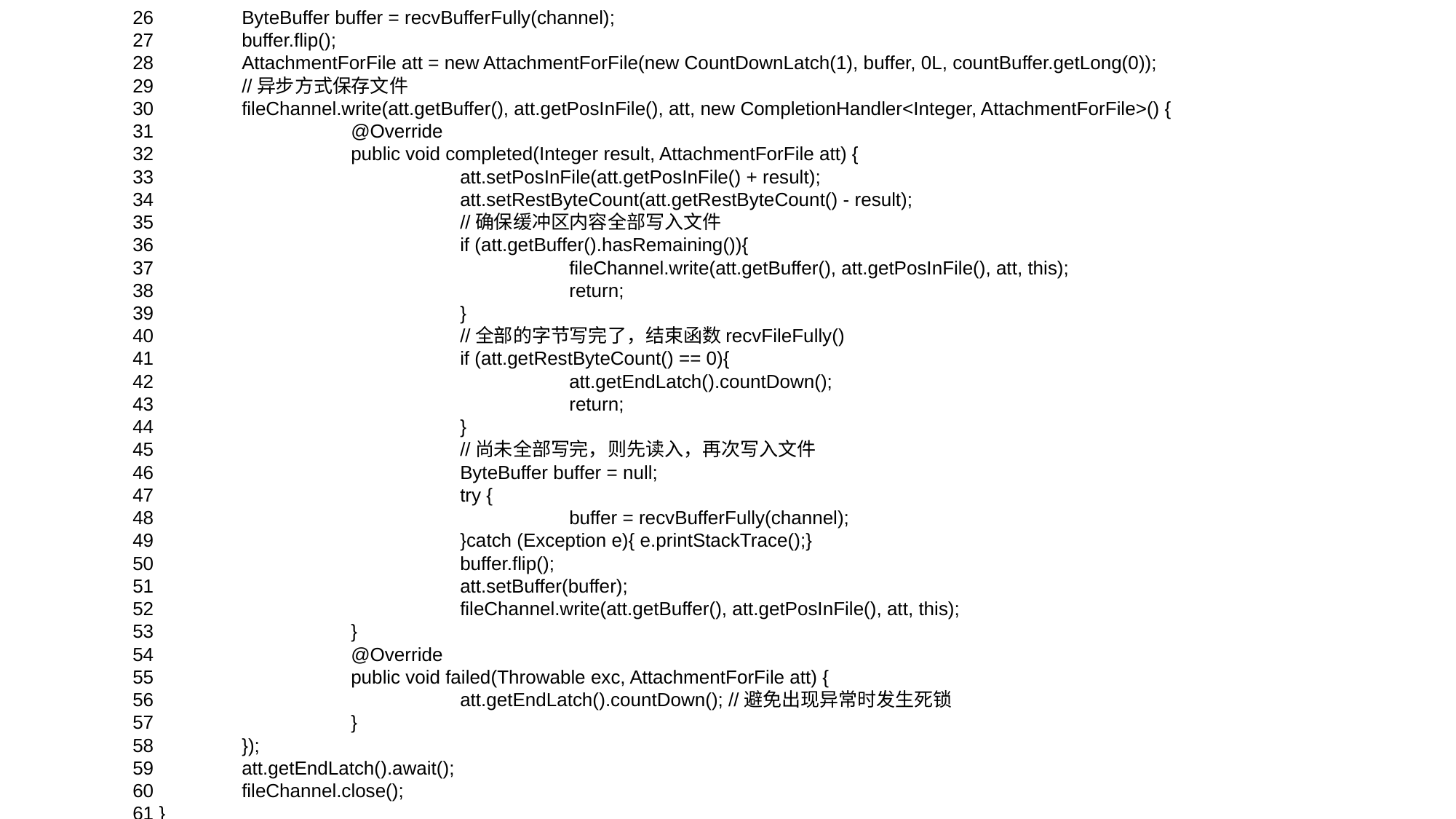

26 	ByteBuffer buffer = recvBufferFully(channel);
27 	buffer.flip();
28 	AttachmentForFile att = new AttachmentForFile(new CountDownLatch(1), buffer, 0L, countBuffer.getLong(0));
29 	//异步方式保存文件
30 	fileChannel.write(att.getBuffer(), att.getPosInFile(), att, new CompletionHandler<Integer, AttachmentForFile>() {
31 		@Override
32 		public void completed(Integer result, AttachmentForFile att) {
33 			att.setPosInFile(att.getPosInFile() + result);
34 			att.setRestByteCount(att.getRestByteCount() - result);
35 			//确保缓冲区内容全部写入文件
36 			if (att.getBuffer().hasRemaining()){
37 				fileChannel.write(att.getBuffer(), att.getPosInFile(), att, this);
38 				return;
39 			}
40 			//全部的字节写完了，结束函数recvFileFully()
41 			if (att.getRestByteCount() == 0){
42 				att.getEndLatch().countDown();
43 				return;
44 			}
45 			//尚未全部写完，则先读入，再次写入文件
46 			ByteBuffer buffer = null;
47 			try {
48 				buffer = recvBufferFully(channel);
49 			}catch (Exception e){ e.printStackTrace();}
50 			buffer.flip();
51 			att.setBuffer(buffer);
52 			fileChannel.write(att.getBuffer(), att.getPosInFile(), att, this);
53 		}
54 		@Override
55 		public void failed(Throwable exc, AttachmentForFile att) {
56 			att.getEndLatch().countDown(); //避免出现异常时发生死锁
57 		}
58 	});
59 	att.getEndLatch().await();
60 	fileChannel.close();
61 }